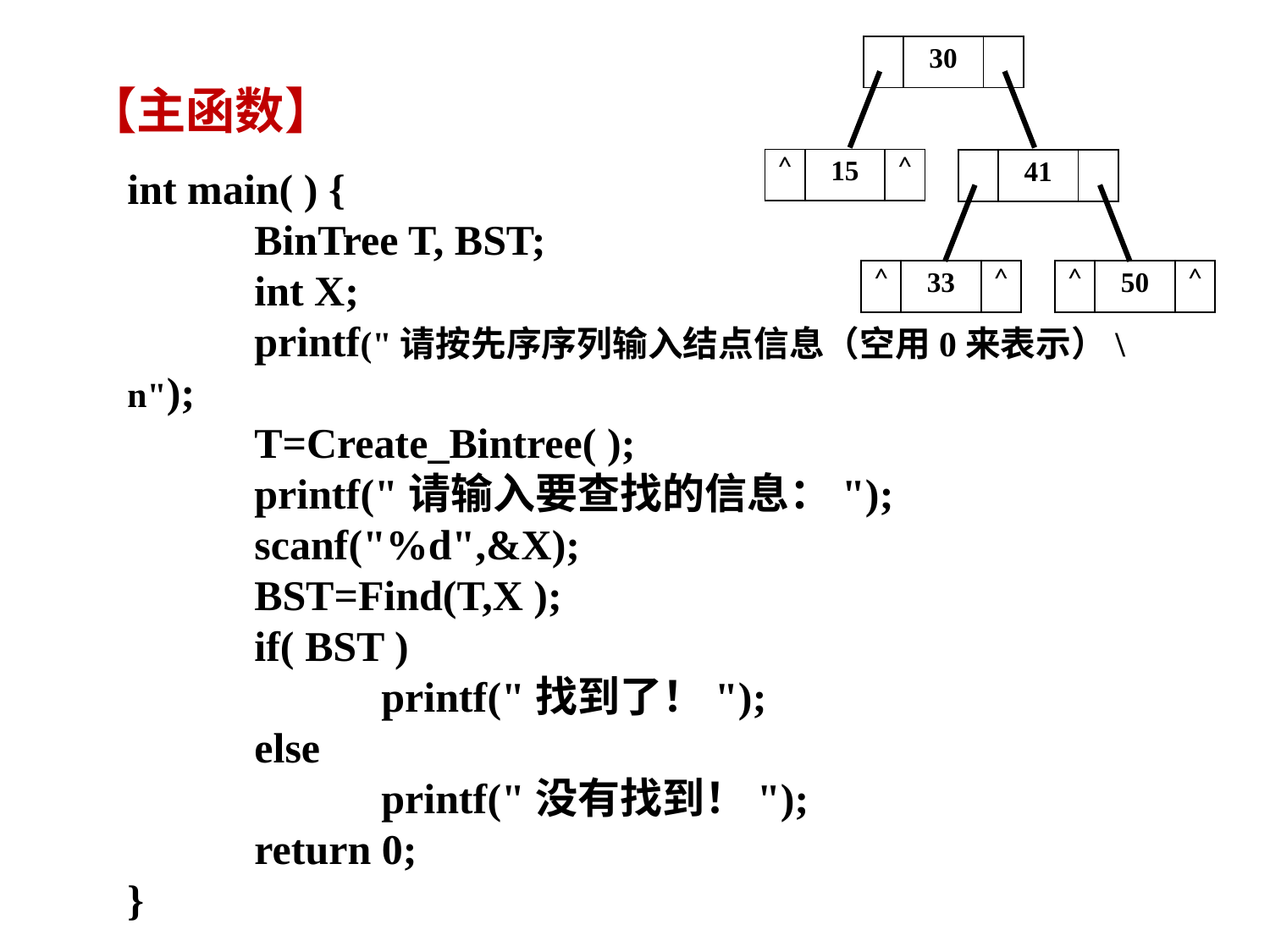

|  | 30 |  |
| --- | --- | --- |
【主函数】
| ^ | 15 | ^ |
| --- | --- | --- |
|  | 41 |  |
| --- | --- | --- |
int main( ) {
	BinTree T, BST;
	int X;
	printf("请按先序序列输入结点信息（空用0来表示）\n");
	T=Create_Bintree( );
	printf("请输入要查找的信息：");
	scanf("%d",&X);
	BST=Find(T,X );
	if( BST )
		printf("找到了！");
	else
		printf("没有找到！");
	return 0;
}
| ^ | 33 | ^ |
| --- | --- | --- |
| ^ | 50 | ^ |
| --- | --- | --- |